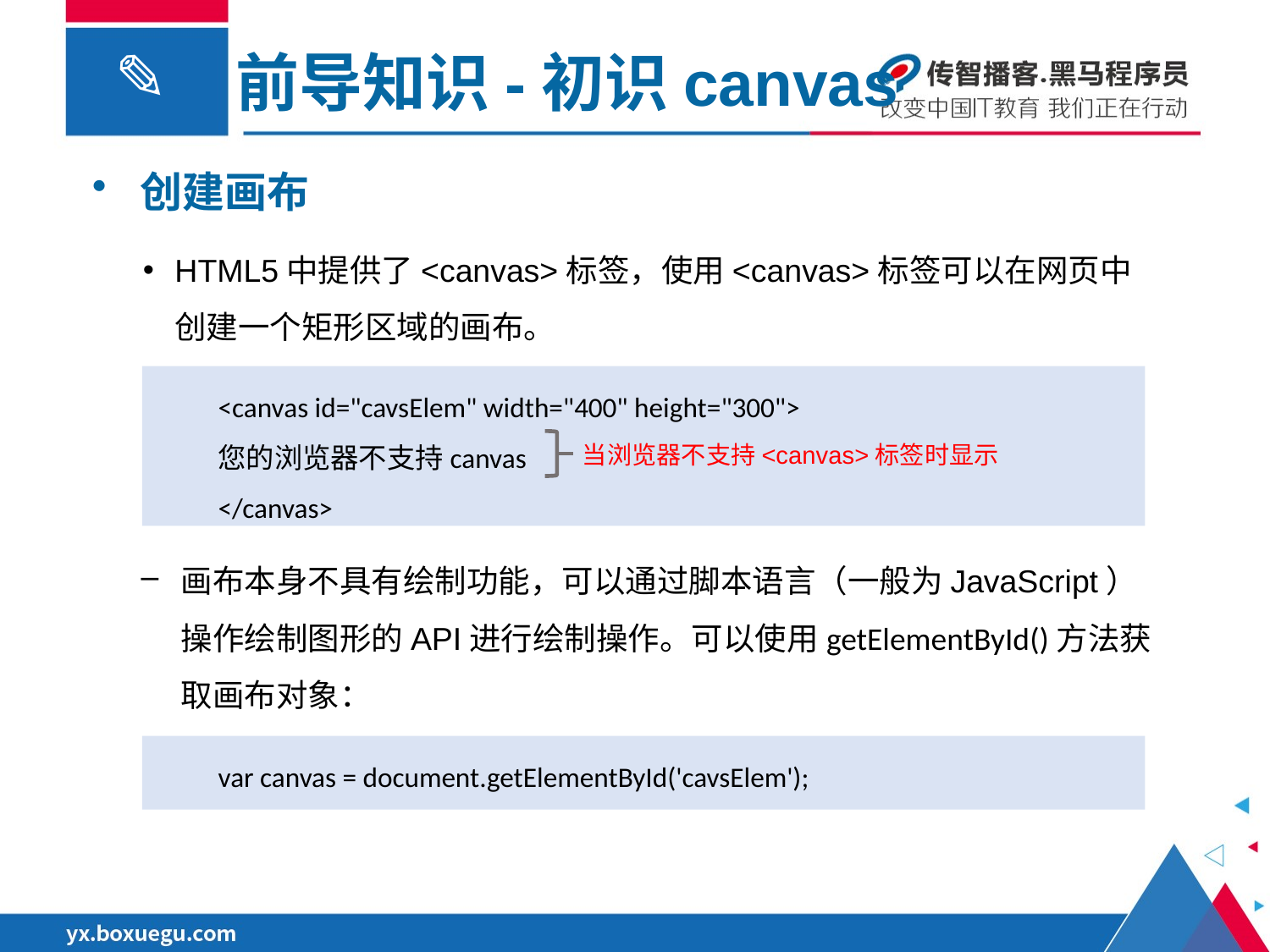

前导知识-初识canvas
创建画布
HTML5中提供了<canvas>标签，使用<canvas>标签可以在网页中创建一个矩形区域的画布。
<canvas id="cavsElem" width="400" height="300">
您的浏览器不支持canvas
</canvas>

当浏览器不支持<canvas>标签时显示
画布本身不具有绘制功能，可以通过脚本语言（一般为JavaScript）操作绘制图形的API进行绘制操作。可以使用getElementById()方法获取画布对象：

var canvas = document.getElementById('cavsElem');